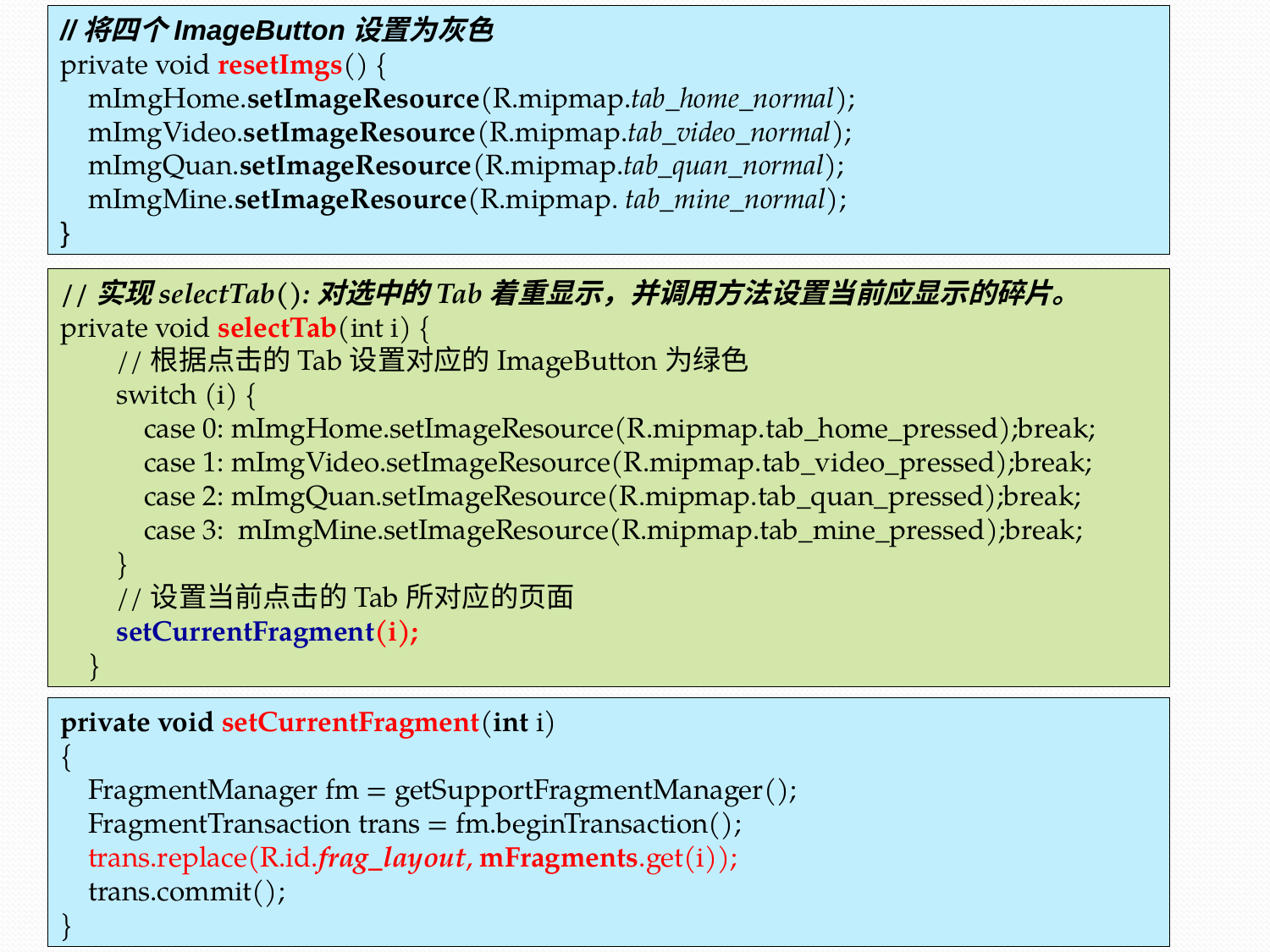

//将四个ImageButton设置为灰色
private void resetImgs() {
    mImgHome.setImageResource(R.mipmap.tab_home_normal);
    mImgVideo.setImageResource(R.mipmap.tab_video_normal);
    mImgQuan.setImageResource(R.mipmap.tab_quan_normal);
    mImgMine.setImageResource(R.mipmap. tab_mine_normal);
}
//实现selectTab():对选中的Tab着重显示，并调用方法设置当前应显示的碎片。
private void selectTab(int i) {
        //根据点击的Tab设置对应的ImageButton为绿色
        switch (i) {
            case 0: mImgHome.setImageResource(R.mipmap.tab_home_pressed);break;
            case 1: mImgVideo.setImageResource(R.mipmap.tab_video_pressed);break;
            case 2: mImgQuan.setImageResource(R.mipmap.tab_quan_pressed);break;
            case 3:  mImgMine.setImageResource(R.mipmap.tab_mine_pressed);break;
        }
        //设置当前点击的Tab所对应的页面
        setCurrentFragment(i);
    }
private void setCurrentFragment(int i)
{
    FragmentManager fm = getSupportFragmentManager();
    FragmentTransaction trans = fm.beginTransaction();
    trans.replace(R.id.frag_layout, mFragments.get(i));
    trans.commit();
}